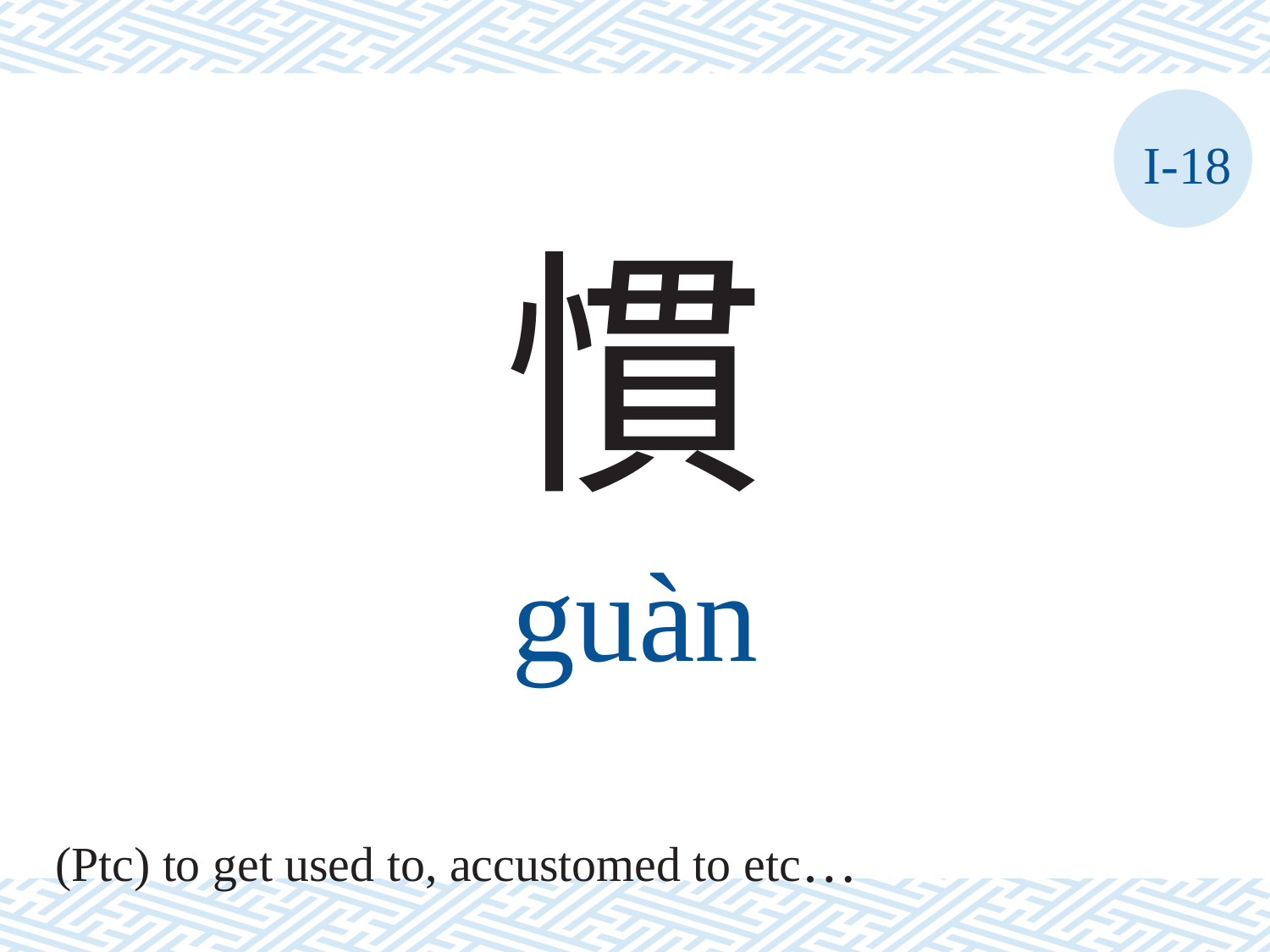

I-18
慣
guàn
(Ptc) to get used to, accustomed to etc…